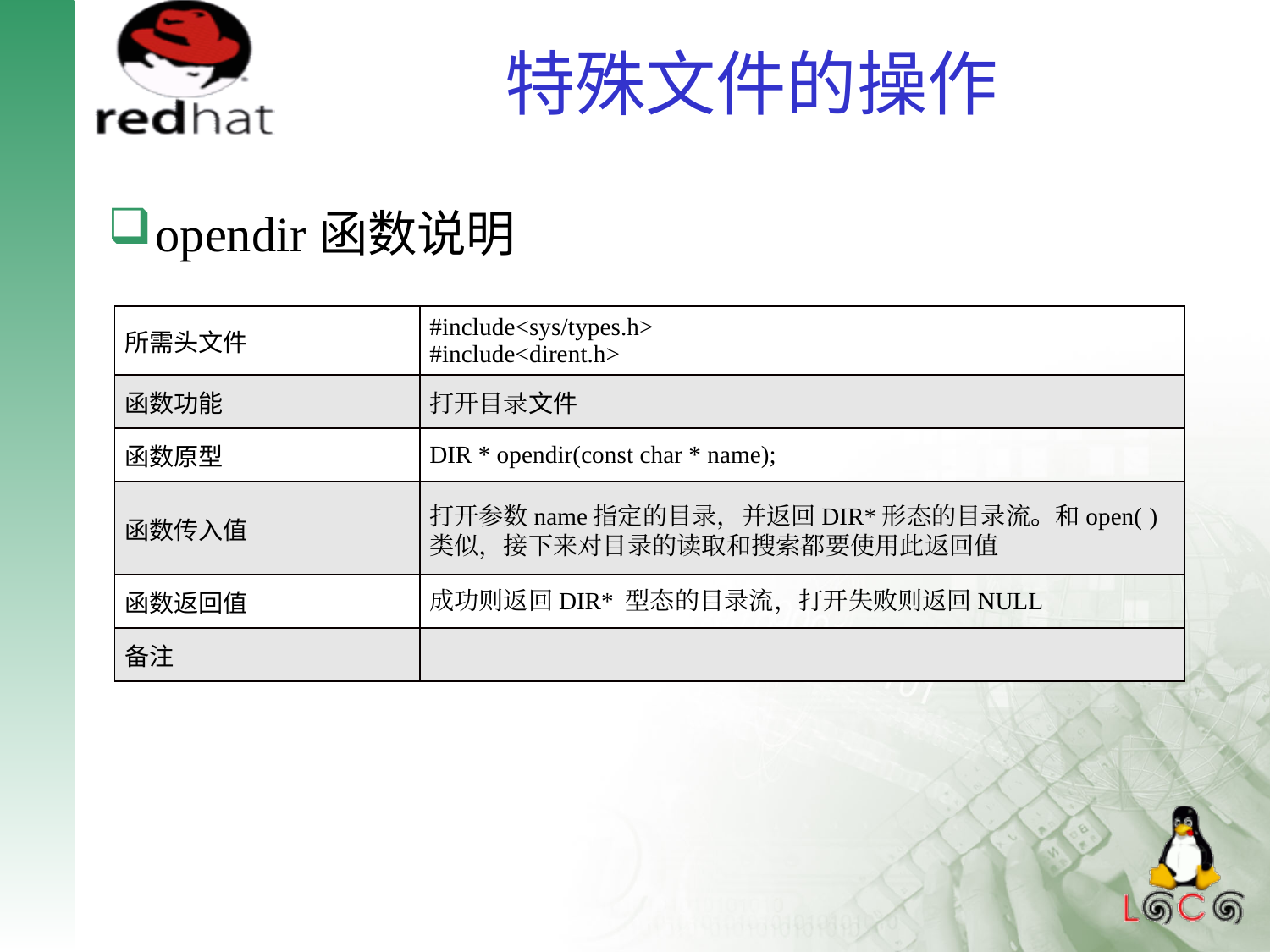

# 特殊文件的操作
opendir函数说明

| 所需头文件 | #include<sys/types.h> #include<dirent.h> |
| --- | --- |
| 函数功能 | 打开目录文件 |
| 函数原型 | DIR \* opendir(const char \* name); |
| 函数传入值 | 打开参数name指定的目录，并返回DIR\*形态的目录流。和open( )类似，接下来对目录的读取和搜索都要使用此返回值 |
| 函数返回值 | 成功则返回DIR\* 型态的目录流，打开失败则返回NULL |
| 备注 |  |
：